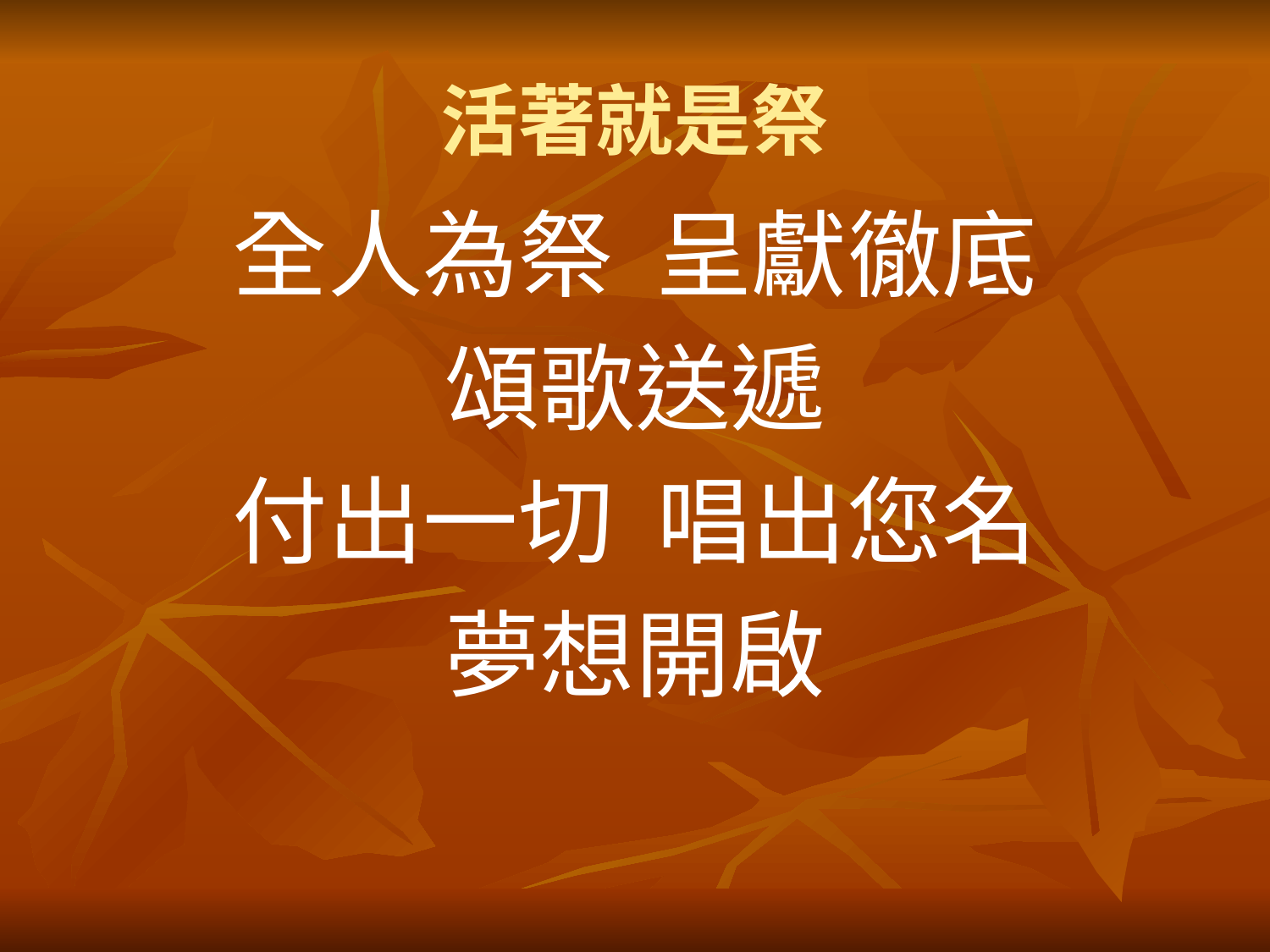

# 活著就是祭
全人為祭  呈獻徹底
頌歌送遞
付出一切  唱出您名
夢想開啟